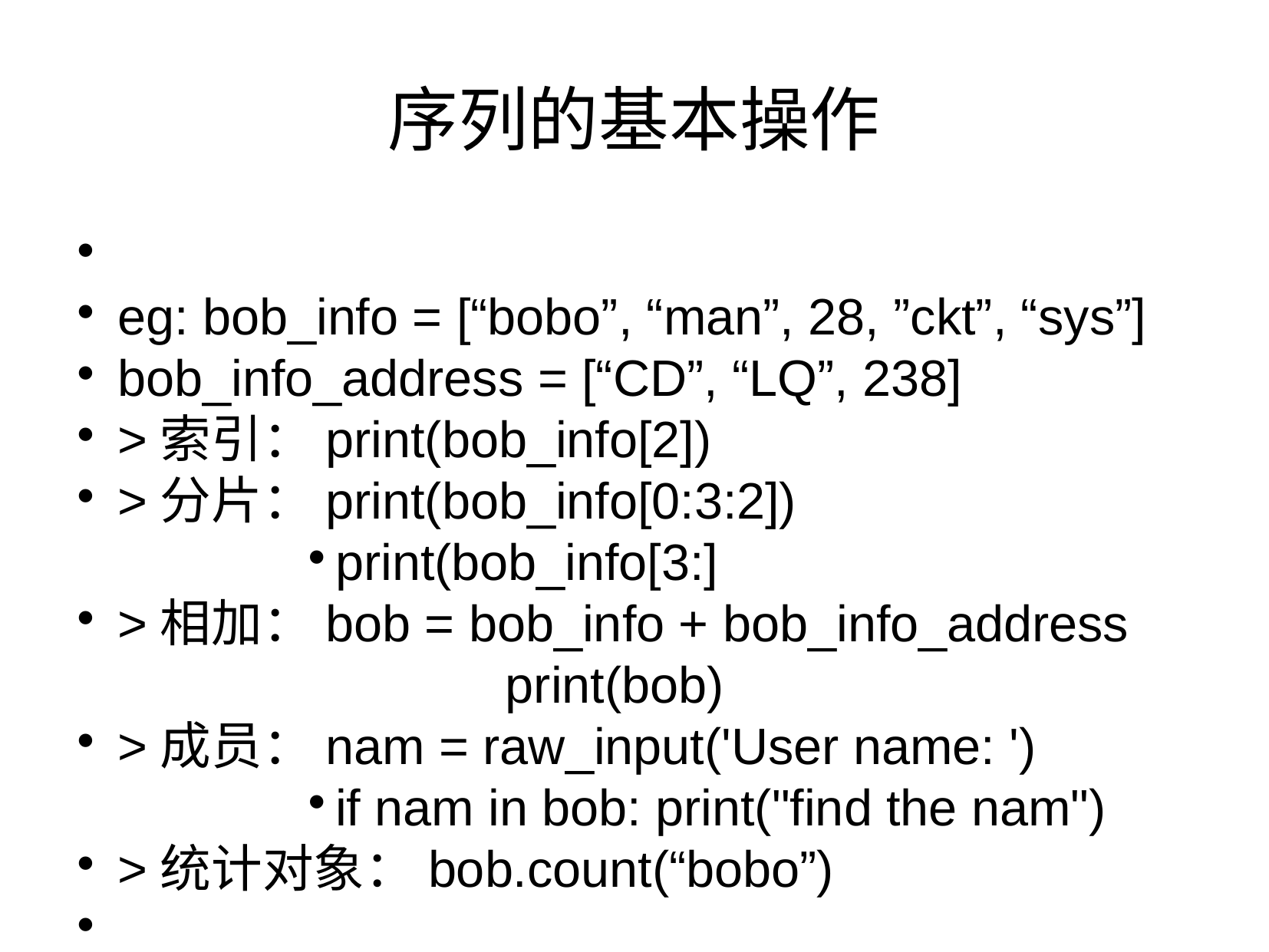

序列的基本操作

eg: bob_info = [“bobo”, “man”, 28, ”ckt”, “sys”]
bob_info_address = [“CD”, “LQ”, 238]
>索引：print(bob_info[2])
>分片：print(bob_info[0:3:2])
print(bob_info[3:]
>相加：bob = bob_info + bob_info_address 				   print(bob)
>成员：nam = raw_input('User name: ')
if nam in bob: print("find the nam")
>统计对象：bob.count(“bobo”)